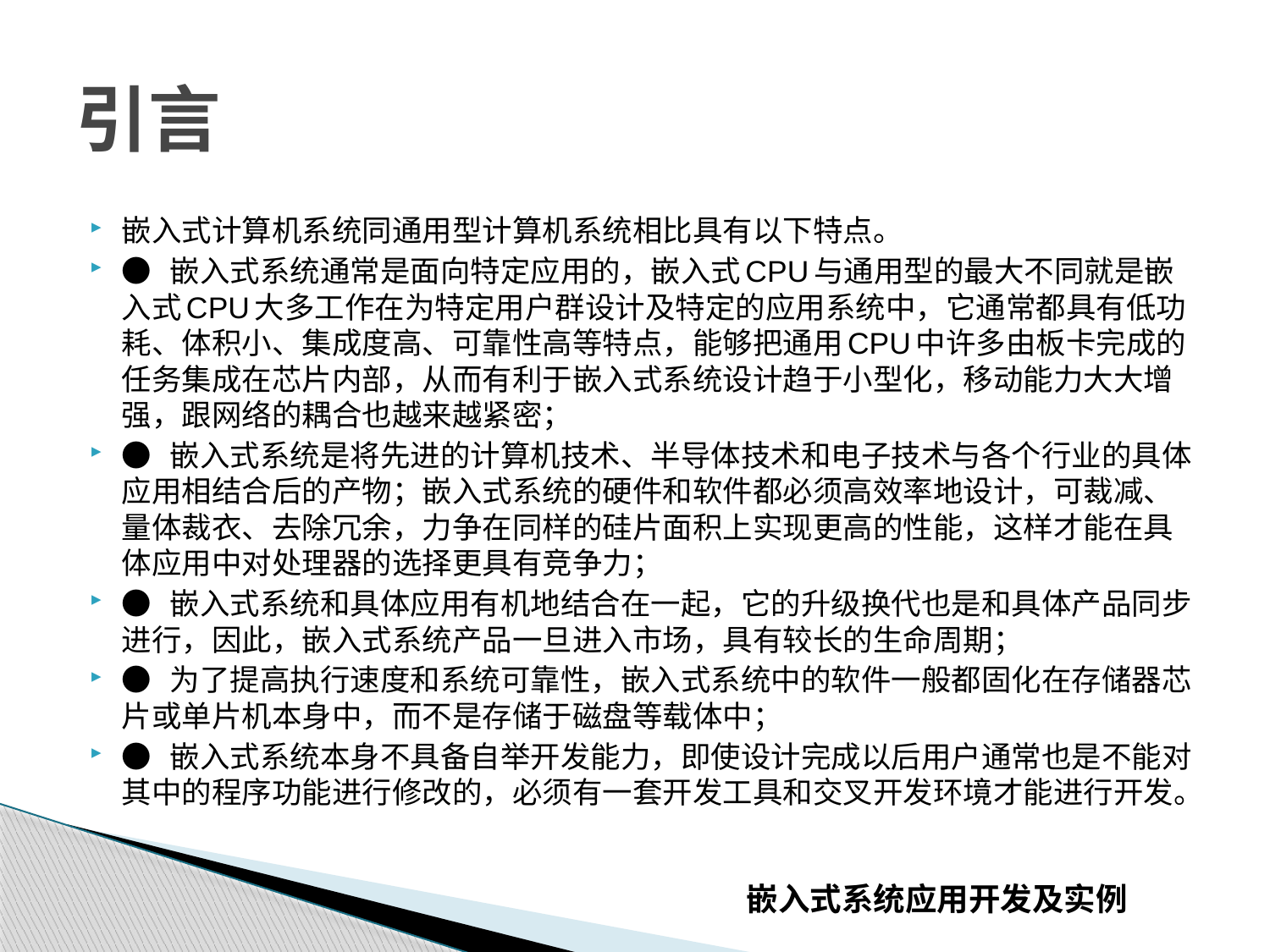

# 引言
嵌入式计算机系统同通用型计算机系统相比具有以下特点。
●  嵌入式系统通常是面向特定应用的，嵌入式CPU与通用型的最大不同就是嵌入式CPU大多工作在为特定用户群设计及特定的应用系统中，它通常都具有低功耗、体积小、集成度高、可靠性高等特点，能够把通用CPU中许多由板卡完成的任务集成在芯片内部，从而有利于嵌入式系统设计趋于小型化，移动能力大大增强，跟网络的耦合也越来越紧密；
●  嵌入式系统是将先进的计算机技术、半导体技术和电子技术与各个行业的具体应用相结合后的产物；嵌入式系统的硬件和软件都必须高效率地设计，可裁减、量体裁衣、去除冗余，力争在同样的硅片面积上实现更高的性能，这样才能在具体应用中对处理器的选择更具有竞争力；
●  嵌入式系统和具体应用有机地结合在一起，它的升级换代也是和具体产品同步进行，因此，嵌入式系统产品一旦进入市场，具有较长的生命周期；
●  为了提高执行速度和系统可靠性，嵌入式系统中的软件一般都固化在存储器芯片或单片机本身中，而不是存储于磁盘等载体中；
●  嵌入式系统本身不具备自举开发能力，即使设计完成以后用户通常也是不能对其中的程序功能进行修改的，必须有一套开发工具和交叉开发环境才能进行开发。

嵌入式系统应用开发及实例